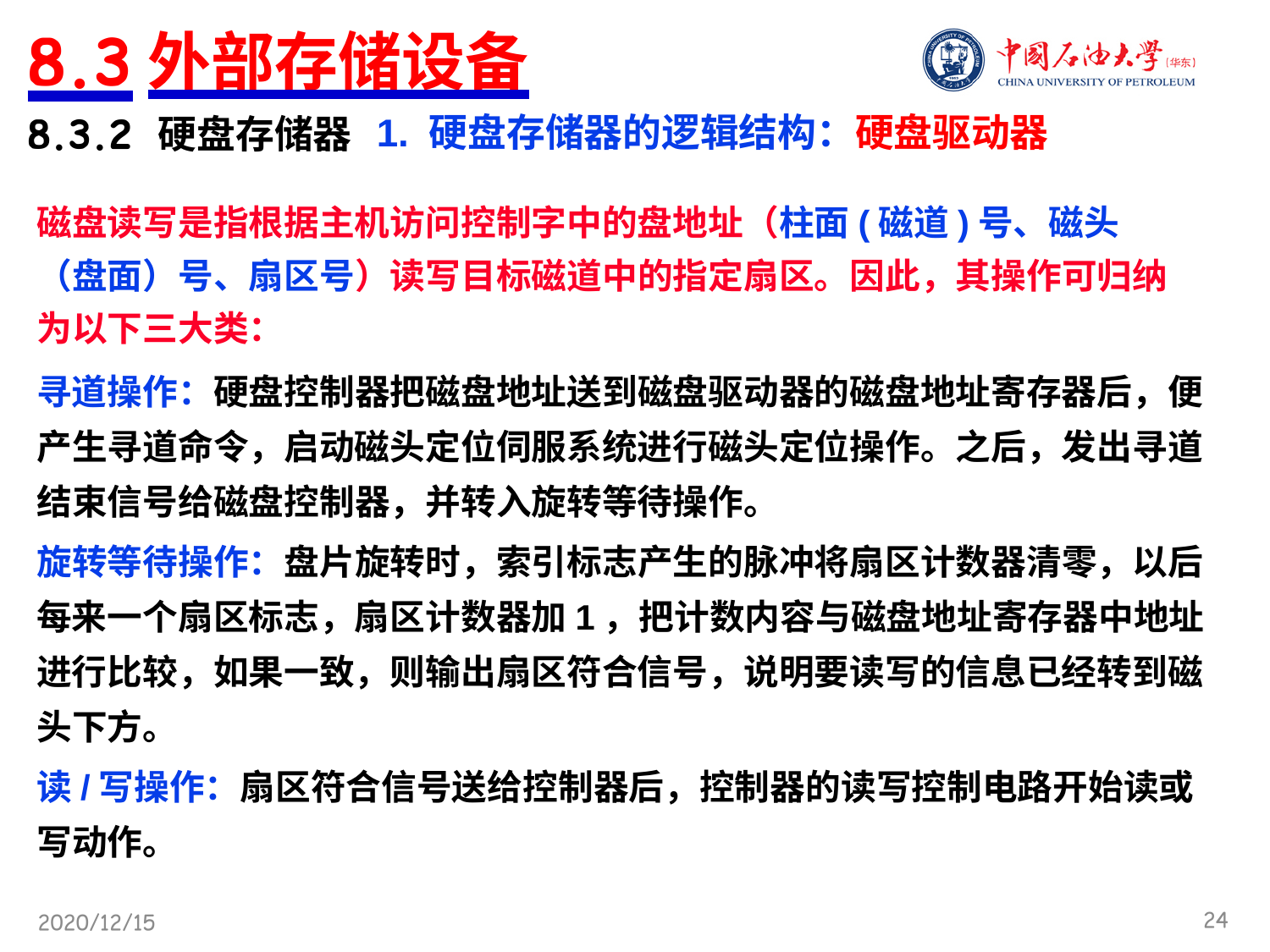

# 8.3外部存储设备
1. 硬盘存储器的逻辑结构：硬盘驱动器
8.3.2 硬盘存储器
磁盘读写是指根据主机访问控制字中的盘地址（柱面(磁道)号、磁头（盘面）号、扇区号）读写目标磁道中的指定扇区。因此，其操作可归纳为以下三大类：
寻道操作：硬盘控制器把磁盘地址送到磁盘驱动器的磁盘地址寄存器后，便产生寻道命令，启动磁头定位伺服系统进行磁头定位操作。之后，发出寻道结束信号给磁盘控制器，并转入旋转等待操作。
旋转等待操作：盘片旋转时，索引标志产生的脉冲将扇区计数器清零，以后每来一个扇区标志，扇区计数器加1，把计数内容与磁盘地址寄存器中地址进行比较，如果一致，则输出扇区符合信号，说明要读写的信息已经转到磁头下方。
读/写操作：扇区符合信号送给控制器后，控制器的读写控制电路开始读或写动作。
24
2020/12/15